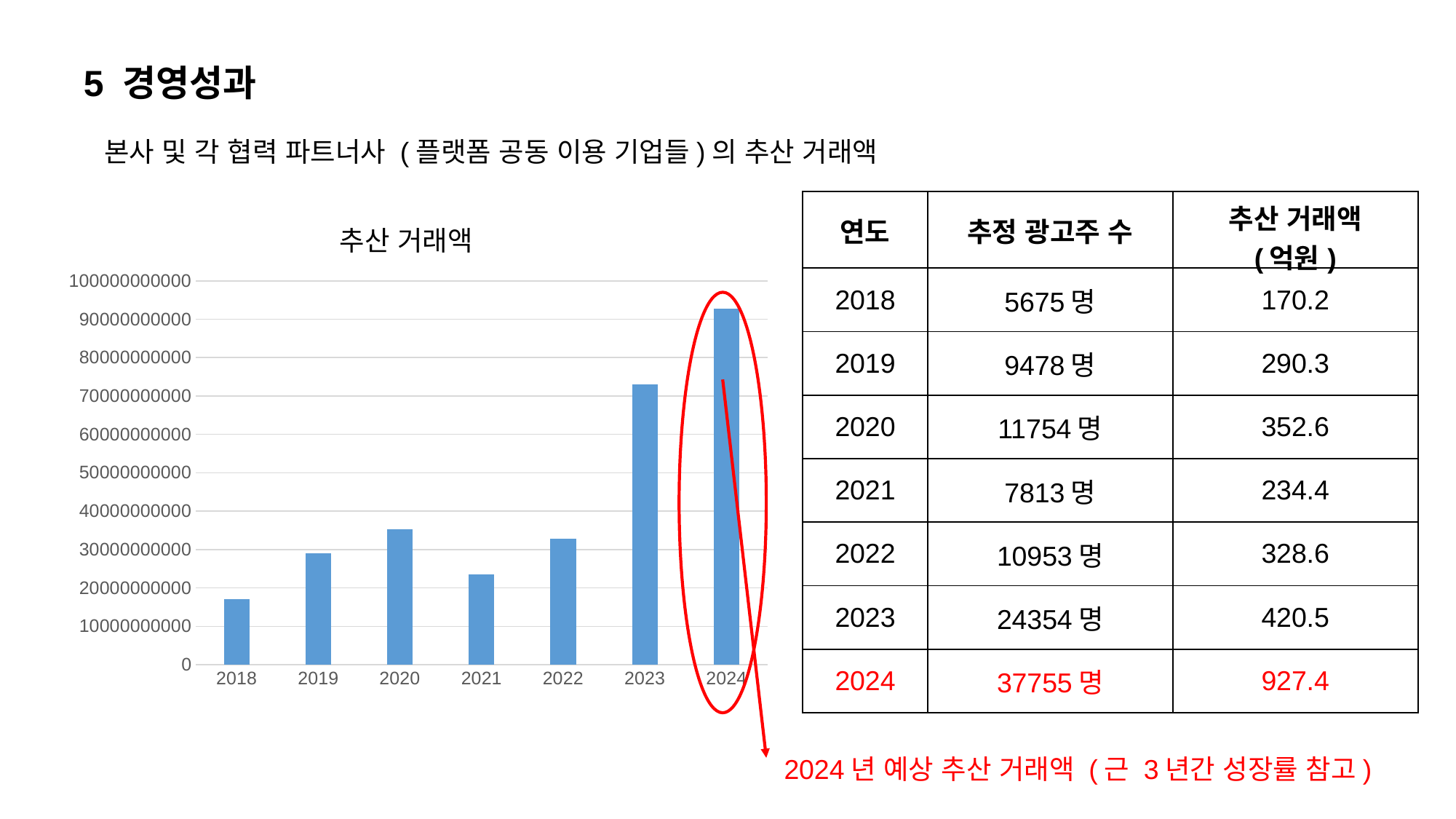

5 경영성과
본사 및 각 협력 파트너사 (플랫폼 공동 이용 기업들)의 추산 거래액
| 연도 | 추정 광고주 수 | 추산 거래액 (억원) |
| --- | --- | --- |
| 2018 | 5675명 | 170.2 |
| 2019 | 9478명 | 290.3 |
| 2020 | 11754명 | 352.6 |
| 2021 | 7813명 | 234.4 |
| 2022 | 10953명 | 328.6 |
| 2023 | 24354명 | 420.5 |
| 2024 | 37755명 | 927.4 |
추산 거래액

### Chart

| Category | 열1 |
|---|---|
| 2018 | 17024863636.363636 |
| 2019 | 29033227272.727272 |
| 2020 | 35260636363.63636 |
| 2021 | 23437909090.909092 |
| 2022 | 32858099173.553722 |
| 2023 | 73061300000.0 |
| 2024 | 92742500000.0 |
2024년 예상 추산 거래액 (근 3년간 성장률 참고)